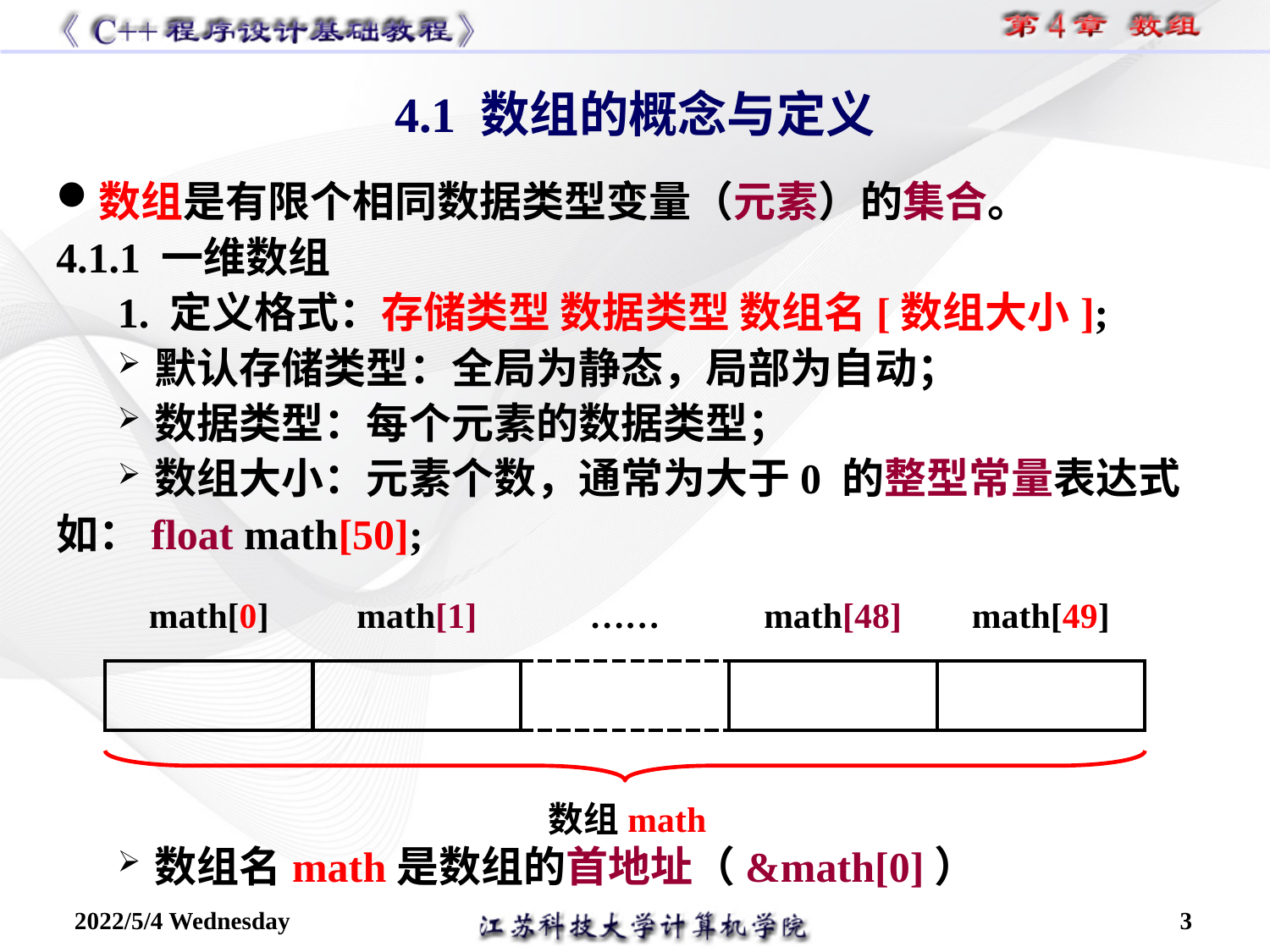

# 4.1 数组的概念与定义
数组是有限个相同数据类型变量（元素）的集合。
4.1.1 一维数组
1. 定义格式：存储类型 数据类型 数组名[数组大小];
默认存储类型：全局为静态，局部为自动；
数据类型：每个元素的数据类型；
数组大小：元素个数，通常为大于0 的整型常量表达式
如：float math[50];

数组名math是数组的首地址（&math[0]）
| math[0] | math[1] | …… | math[48] | math[49] |
| --- | --- | --- | --- | --- |
|  |  |  |  |  |

数组math